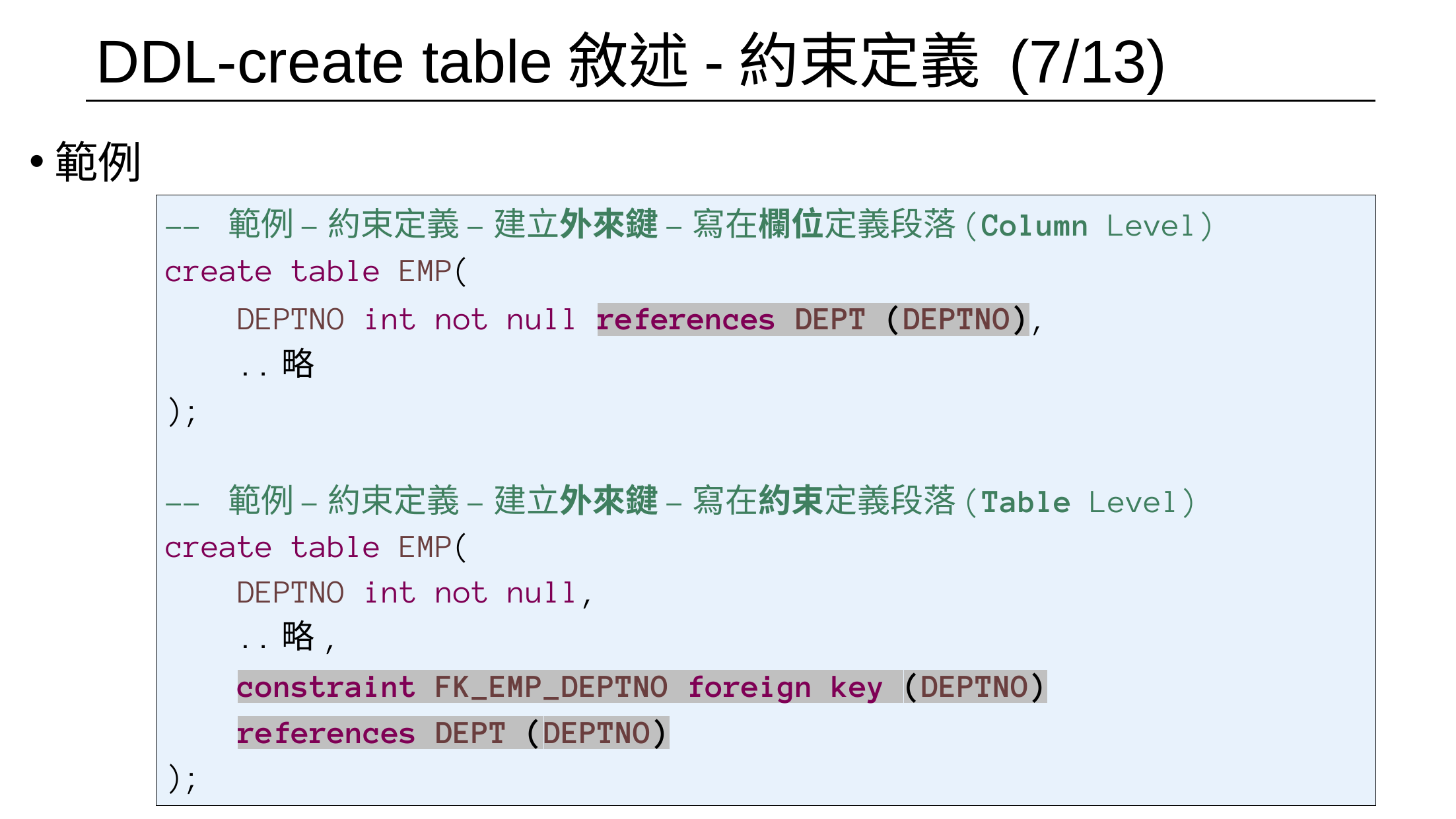

# DDL-create table敘述-約束定義 (7/13)
範例
-- 範例-約束定義-建立外來鍵-寫在欄位定義段落(Column Level)
create table EMP(
    DEPTNO int not null references DEPT (DEPTNO),
    ..略
);

-- 範例-約束定義-建立外來鍵-寫在約束定義段落(Table Level)
create table EMP(
    DEPTNO int not null,
    ..略,
    constraint FK_EMP_DEPTNO foreign key (DEPTNO)
    references DEPT (DEPTNO)
);
100